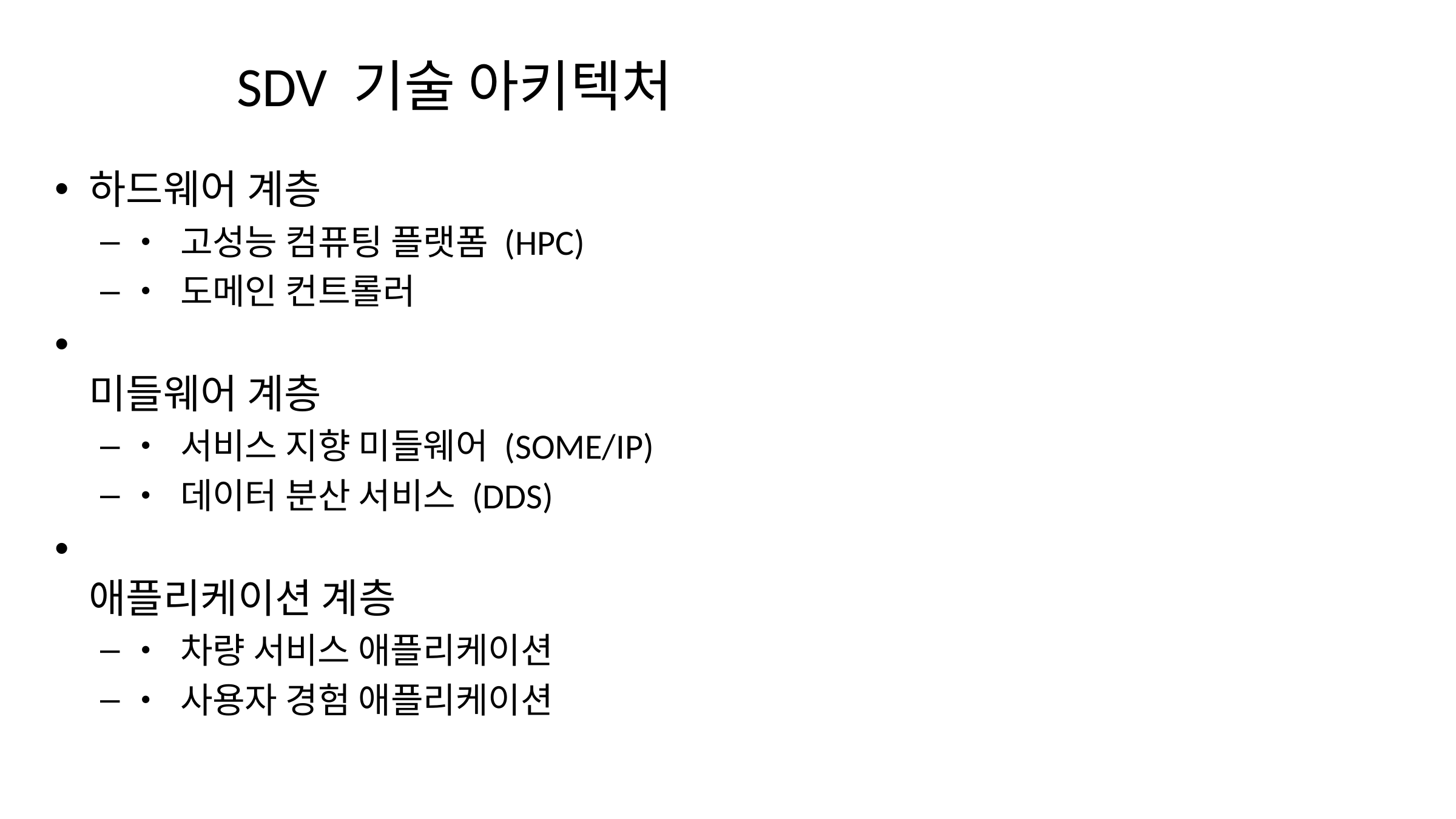

# SDV 기술 아키텍처
하드웨어 계층
• 고성능 컴퓨팅 플랫폼 (HPC)
• 도메인 컨트롤러
미들웨어 계층
• 서비스 지향 미들웨어 (SOME/IP)
• 데이터 분산 서비스 (DDS)
애플리케이션 계층
• 차량 서비스 애플리케이션
• 사용자 경험 애플리케이션